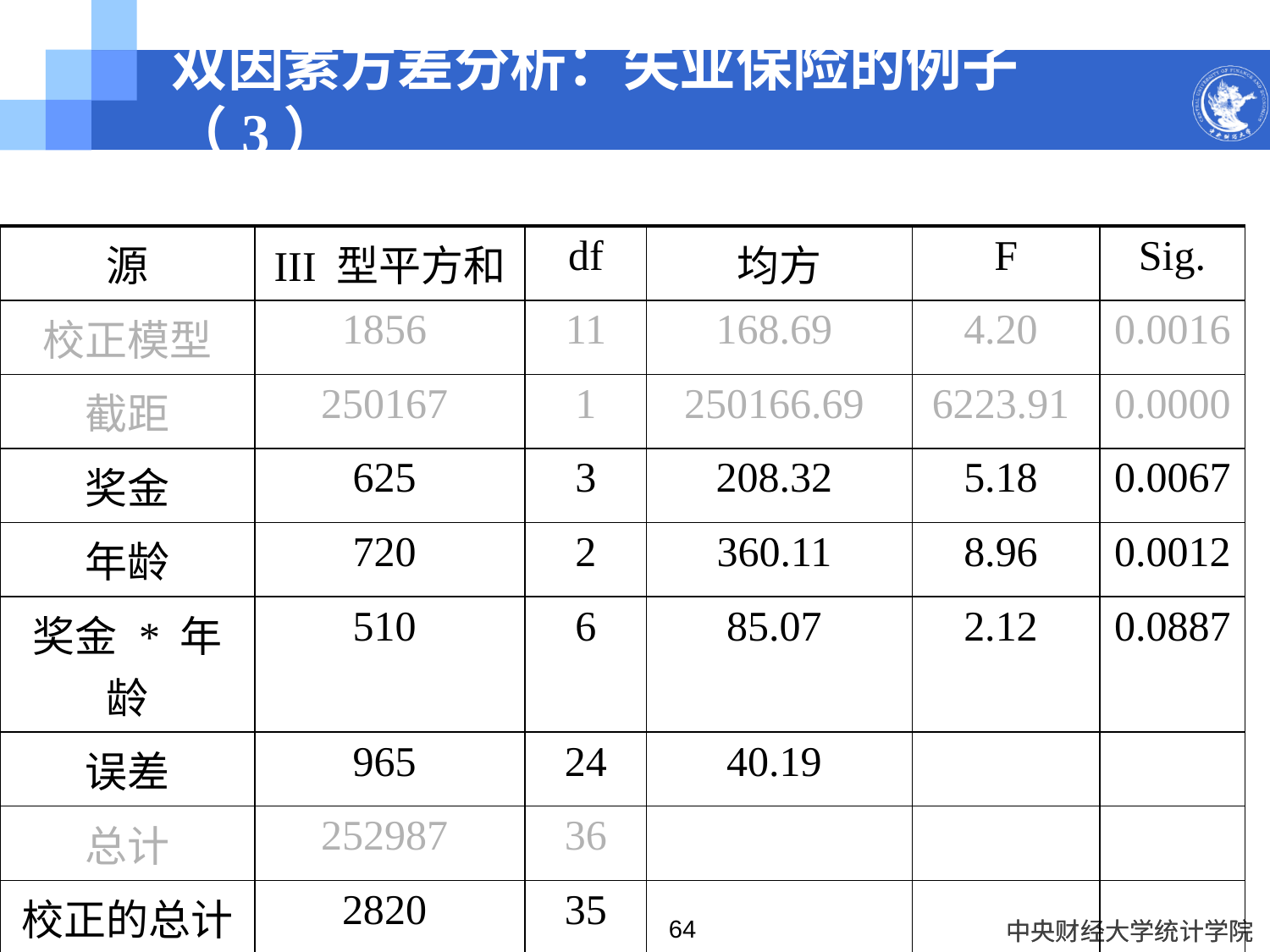

# 双因素方差分析：失业保险的例子（3）
| 源 | III 型平方和 | df | 均方 | F | Sig. |
| --- | --- | --- | --- | --- | --- |
| 校正模型 | 1856 | 11 | 168.69 | 4.20 | 0.0016 |
| 截距 | 250167 | 1 | 250166.69 | 6223.91 | 0.0000 |
| 奖金 | 625 | 3 | 208.32 | 5.18 | 0.0067 |
| 年龄 | 720 | 2 | 360.11 | 8.96 | 0.0012 |
| 奖金 \* 年龄 | 510 | 6 | 85.07 | 2.12 | 0.0887 |
| 误差 | 965 | 24 | 40.19 |  |  |
| 总计 | 252987 | 36 |  |  |  |
| 校正的总计 | 2820 | 35 |  |  |  |
64